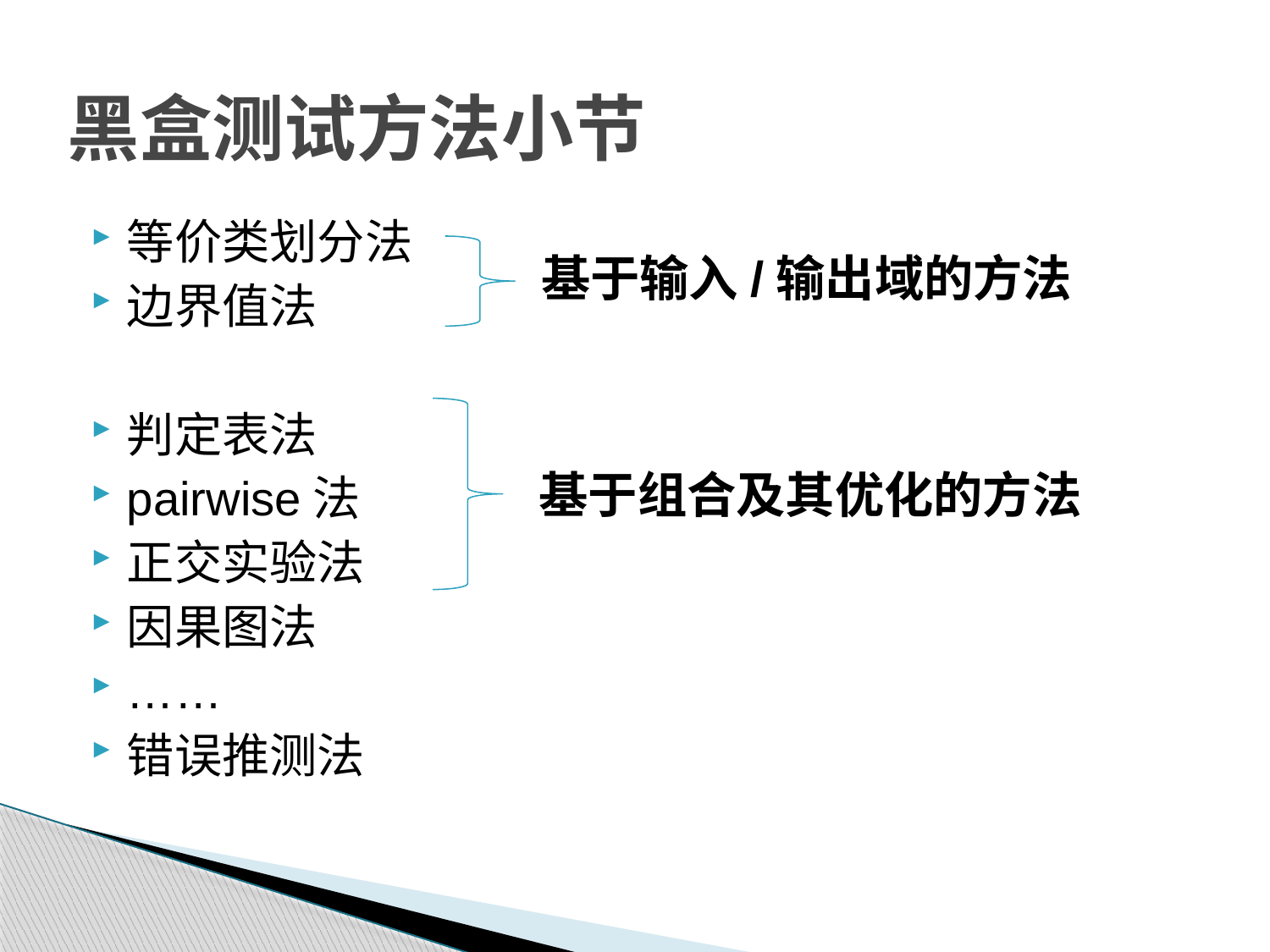

# 黑盒测试方法小节
等价类划分法
边界值法

判定表法
pairwise法
正交实验法
因果图法
……
错误推测法

基于输入/输出域的方法

基于组合及其优化的方法